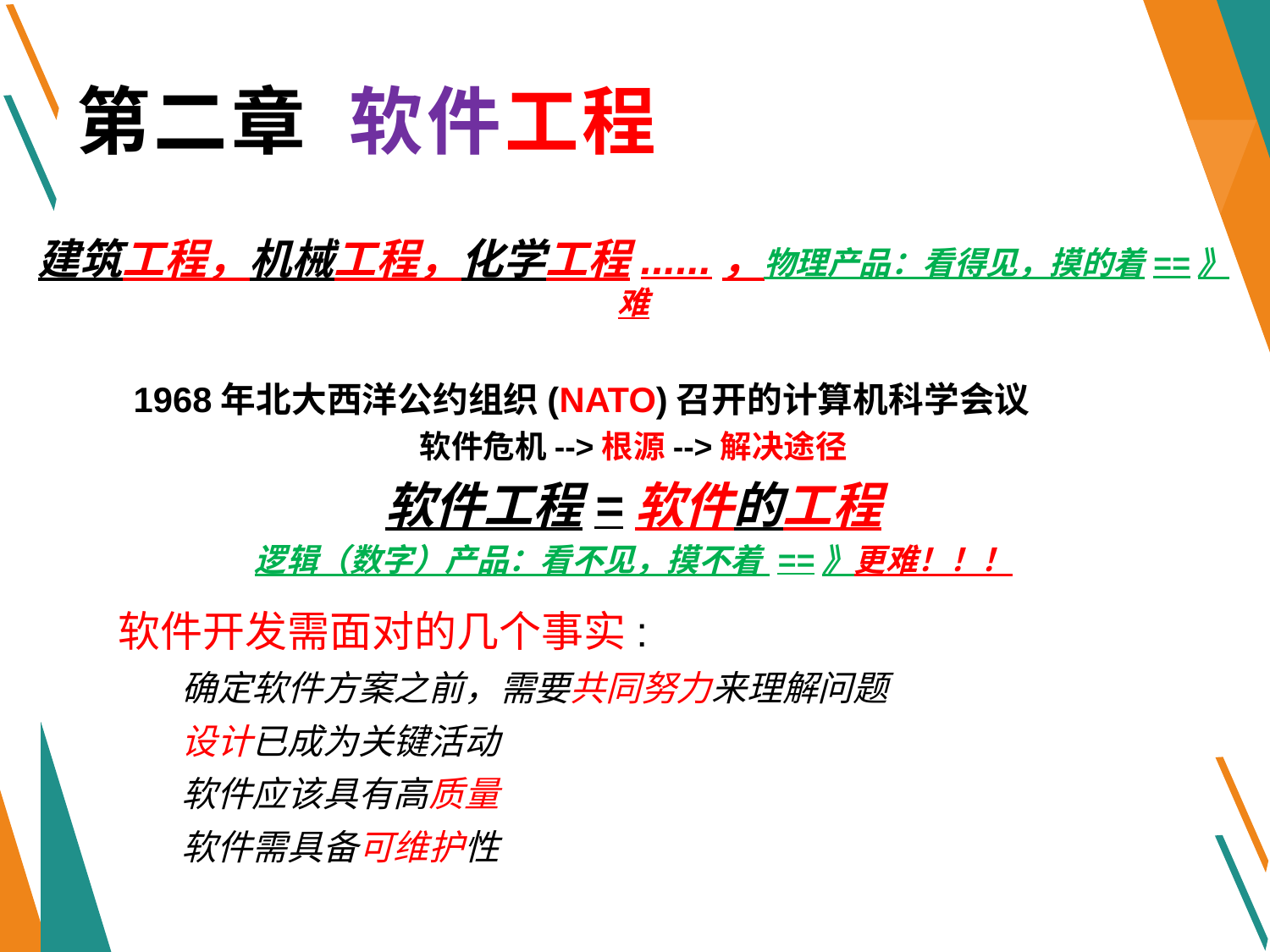

# 第二章  软件工程
建筑工程，机械工程，化学工程......，物理产品：看得见，摸的着==》难

1968年北大西洋公约组织(NATO)召开的计算机科学会议
软件危机-->根源-->解决途径
软件工程=软件的工程
逻辑（数字）产品：看不见，摸不着 ==》更难！！！
软件开发需面对的几个事实:
确定软件方案之前，需要共同努力来理解问题
设计已成为关键活动
软件应该具有高质量
软件需具备可维护性